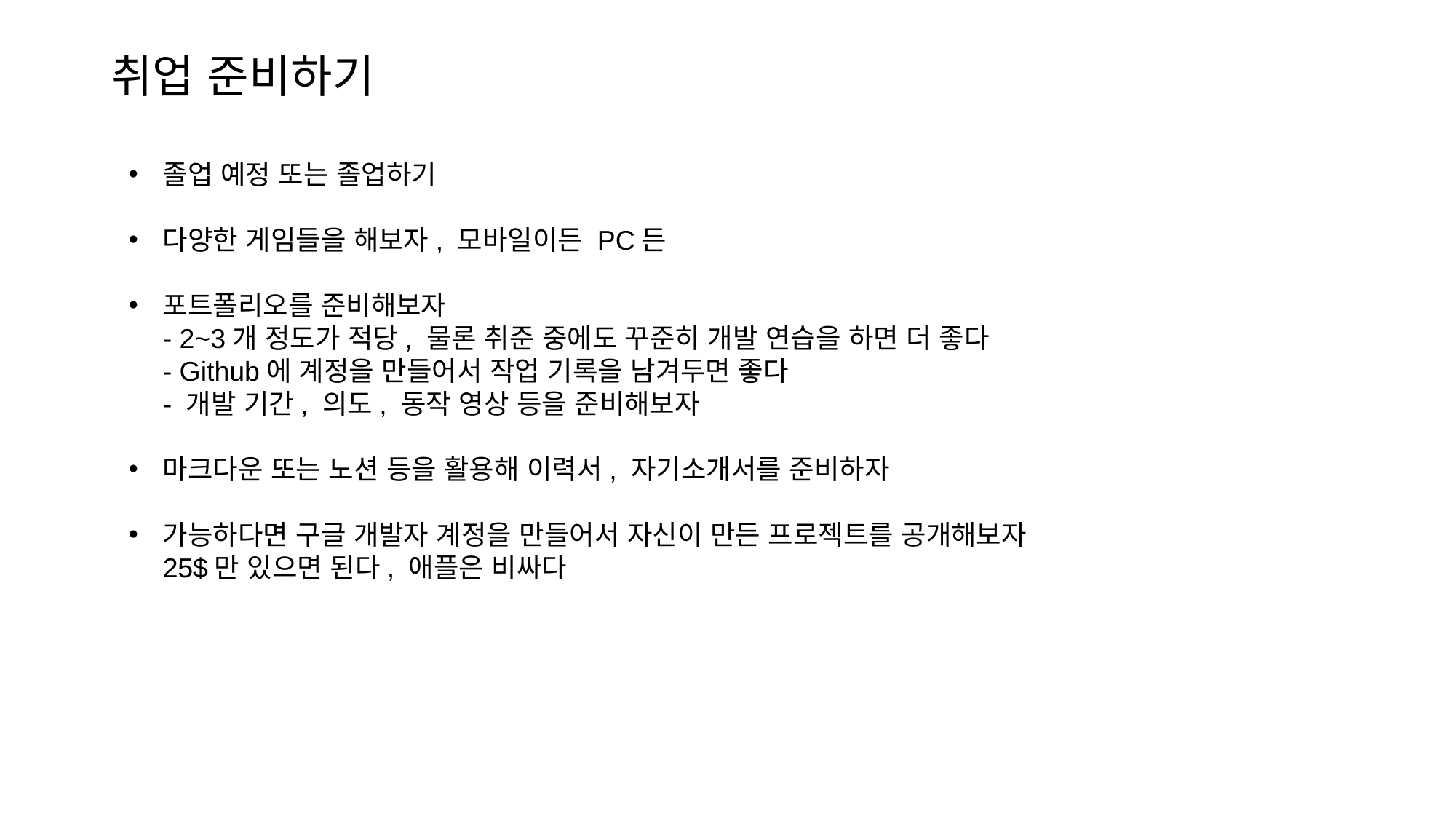

# 취업 준비하기
졸업 예정 또는 졸업하기

다양한 게임들을 해보자, 모바일이든 PC든

포트폴리오를 준비해보자
- 2~3개 정도가 적당, 물론 취준 중에도 꾸준히 개발 연습을 하면 더 좋다
- Github에 계정을 만들어서 작업 기록을 남겨두면 좋다
- 개발 기간, 의도, 동작 영상 등을 준비해보자

마크다운 또는 노션 등을 활용해 이력서, 자기소개서를 준비하자

가능하다면 구글 개발자 계정을 만들어서 자신이 만든 프로젝트를 공개해보자
25$만 있으면 된다, 애플은 비싸다